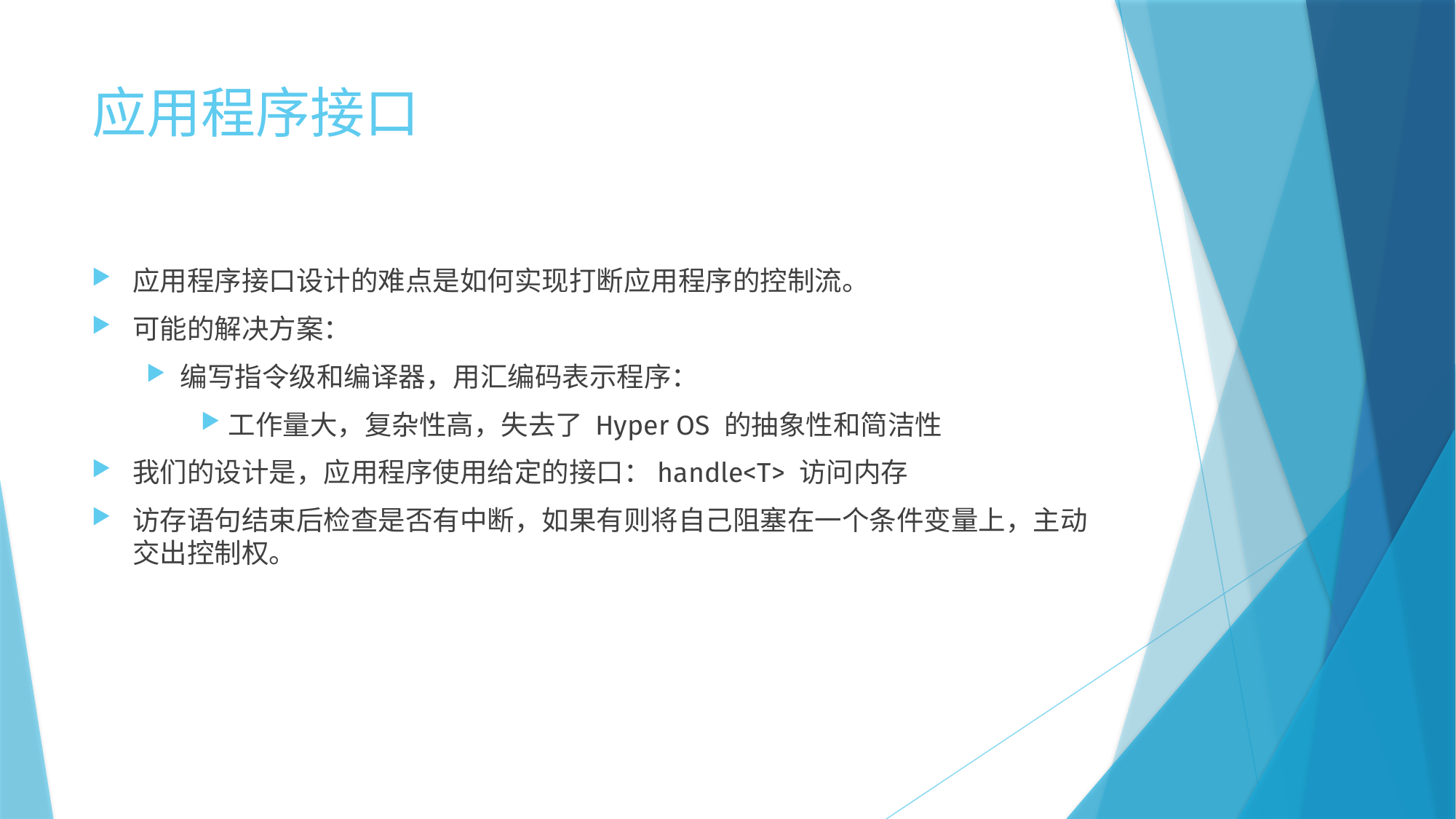

# 应用程序接口
应用程序接口设计的难点是如何实现打断应用程序的控制流。
可能的解决方案：
编写指令级和编译器，用汇编码表示程序：
工作量大，复杂性高，失去了 Hyper OS 的抽象性和简洁性
我们的设计是，应用程序使用给定的接口：handle<T> 访问内存
访存语句结束后检查是否有中断，如果有则将自己阻塞在一个条件变量上，主动交出控制权。